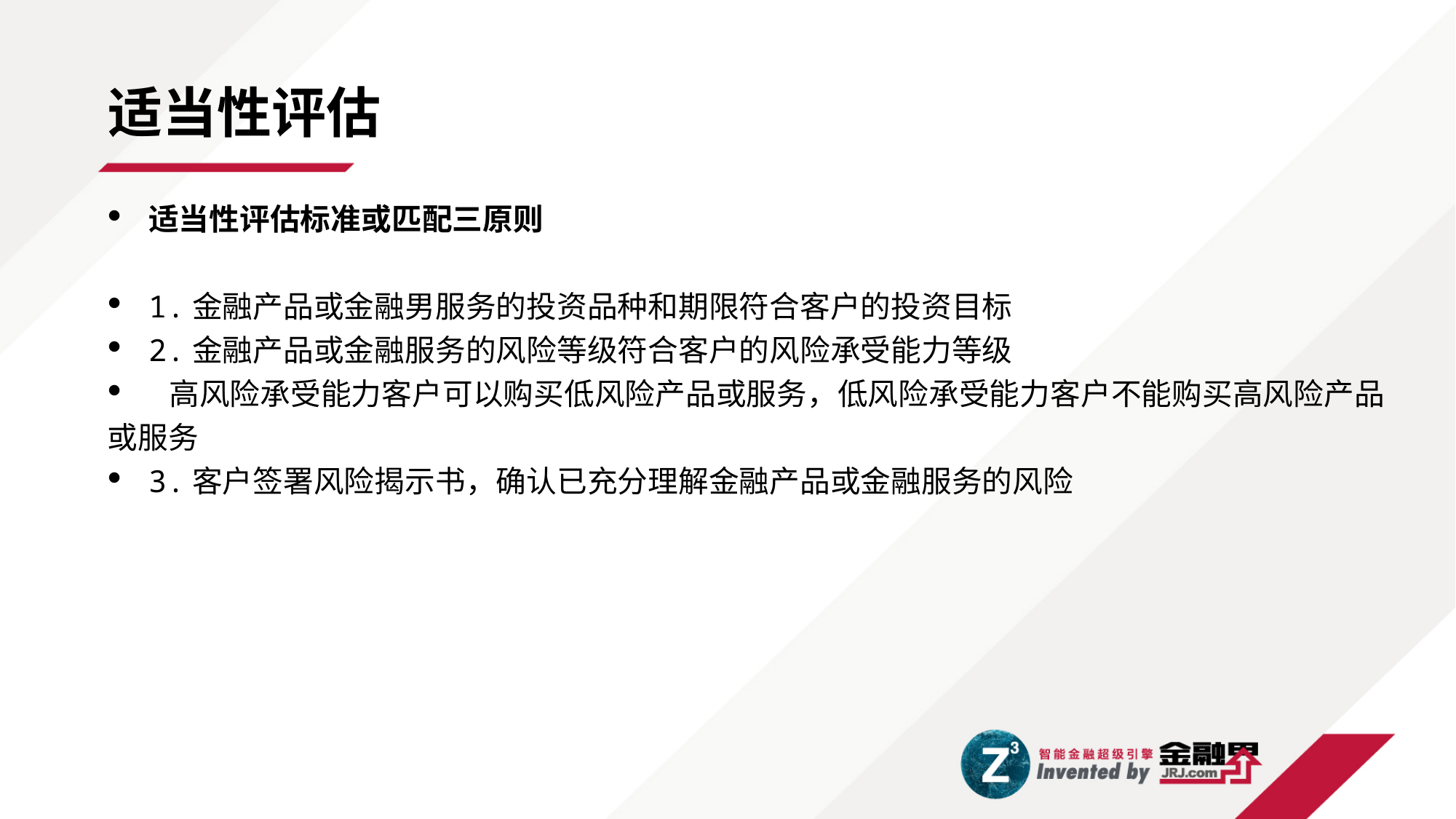

适当性评估
适当性评估标准或匹配三原则

1.金融产品或金融男服务的投资品种和期限符合客户的投资目标
2.金融产品或金融服务的风险等级符合客户的风险承受能力等级
  高风险承受能力客户可以购买低风险产品或服务，低风险承受能力客户不能购买高风险产品
或服务
3.客户签署风险揭示书，确认已充分理解金融产品或金融服务的风险